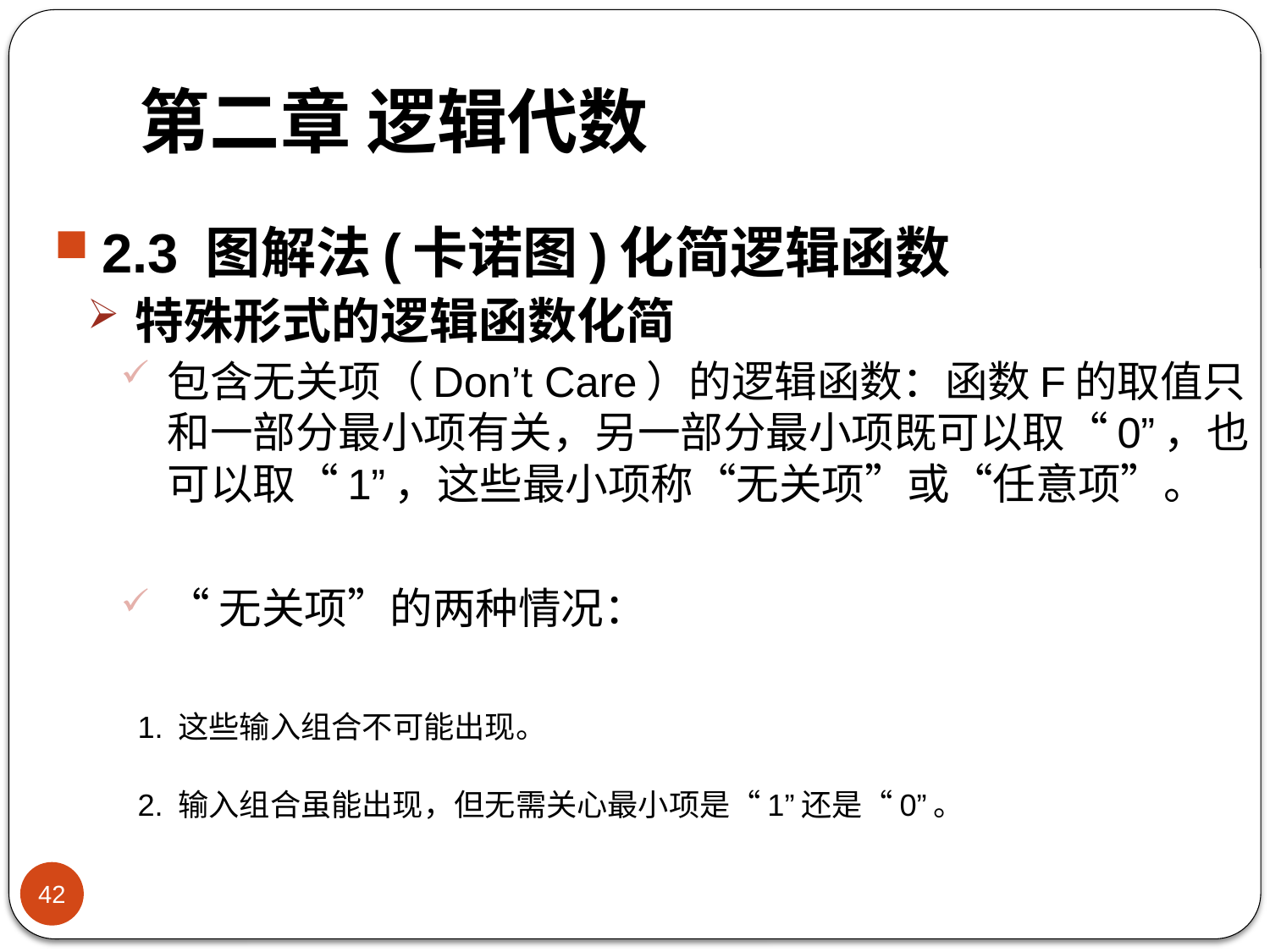

# 第二章 逻辑代数
2.3 图解法(卡诺图)化简逻辑函数
特殊形式的逻辑函数化简
包含无关项（Don’t Care）的逻辑函数：函数F的取值只和一部分最小项有关，另一部分最小项既可以取“0”，也可以取“1”，这些最小项称“无关项”或“任意项”。

“无关项”的两种情况：

  1. 这些输入组合不可能出现。

  2. 输入组合虽能出现，但无需关心最小项是“1”还是“0”。
42